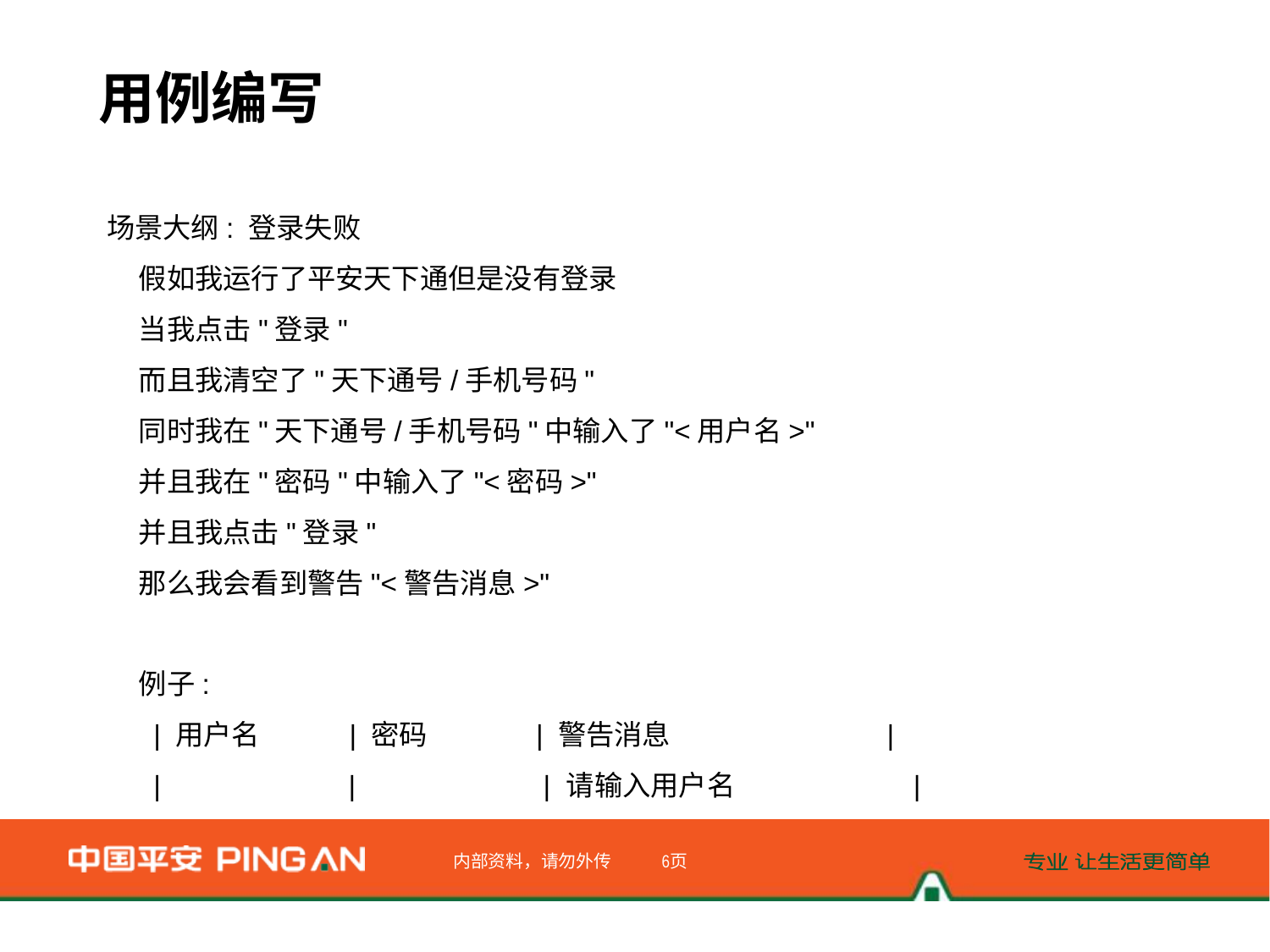

用例编写
场景大纲: 登录失败
    假如我运行了平安天下通但是没有登录
    当我点击"登录"
    而且我清空了"天下通号/手机号码"
    同时我在"天下通号/手机号码"中输入了"<用户名>"
    并且我在"密码"中输入了"<密码>"
    并且我点击"登录"
    那么我会看到警告"<警告消息>"

    例子:
      | 用户名             | 密码                | 警告消息                                 |
      |                        |                        | 请输入用户名                           |